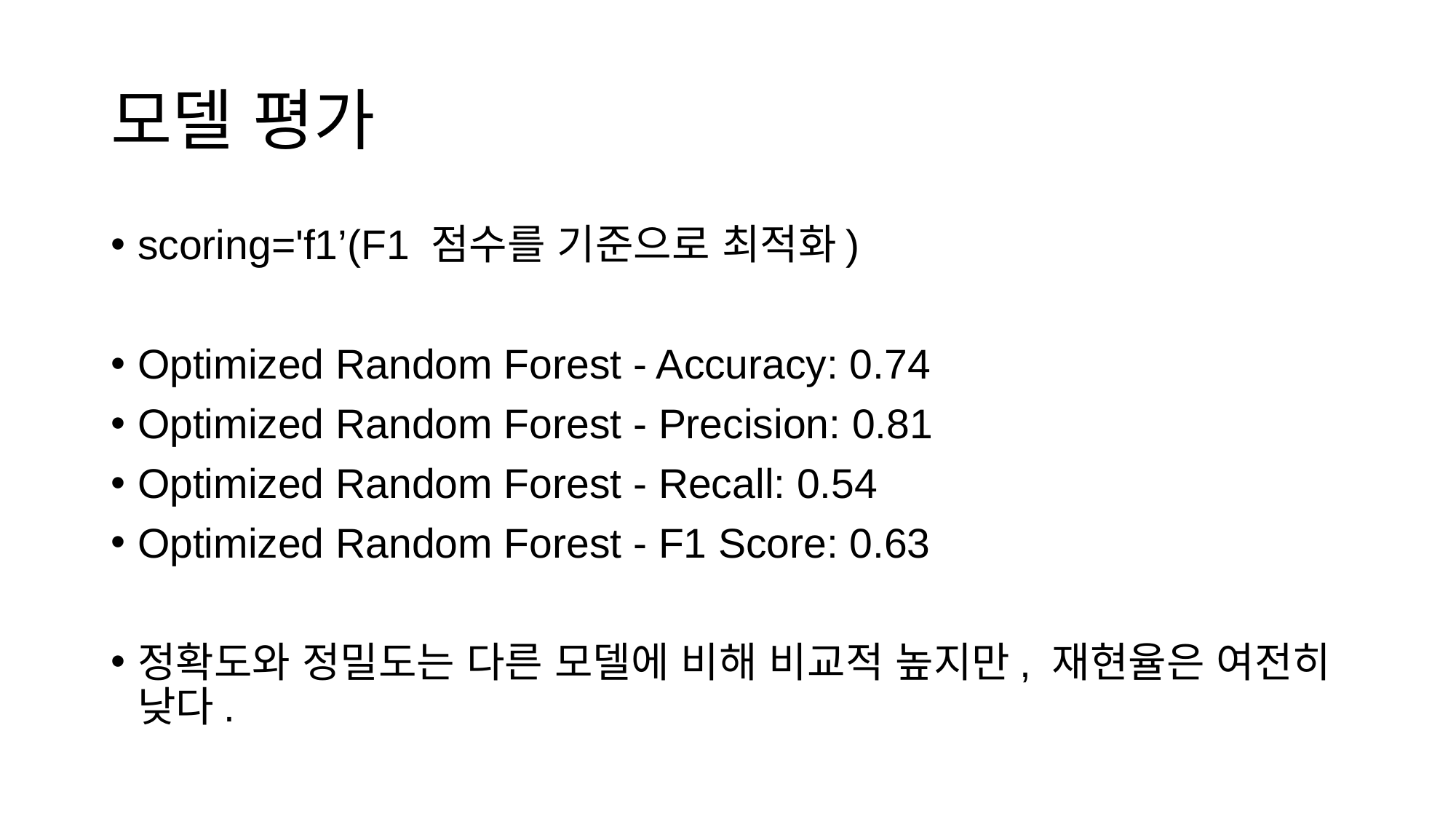

# 모델 평가
scoring='f1’(F1 점수를 기준으로 최적화)

Optimized Random Forest - Accuracy: 0.74
Optimized Random Forest - Precision: 0.81
Optimized Random Forest - Recall: 0.54
Optimized Random Forest - F1 Score: 0.63

정확도와 정밀도는 다른 모델에 비해 비교적 높지만, 재현율은 여전히 낮다.